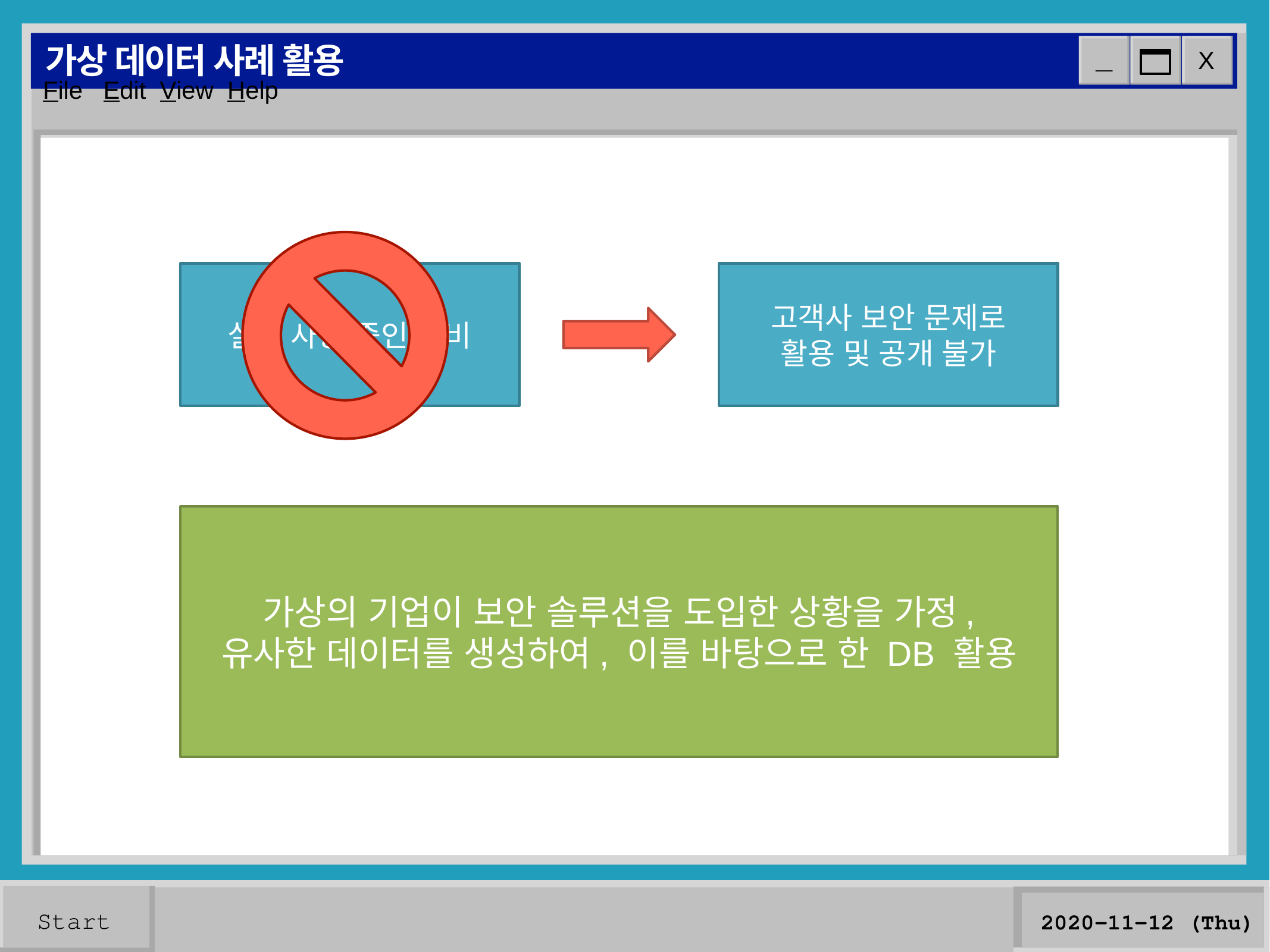

# 가상 데이터 사례 활용

실제 사용 중인 장비
고객사 보안 문제로
활용 및 공개 불가

가상의 기업이 보안 솔루션을 도입한 상황을 가정,
유사한 데이터를 생성하여, 이를 바탕으로 한 DB 활용